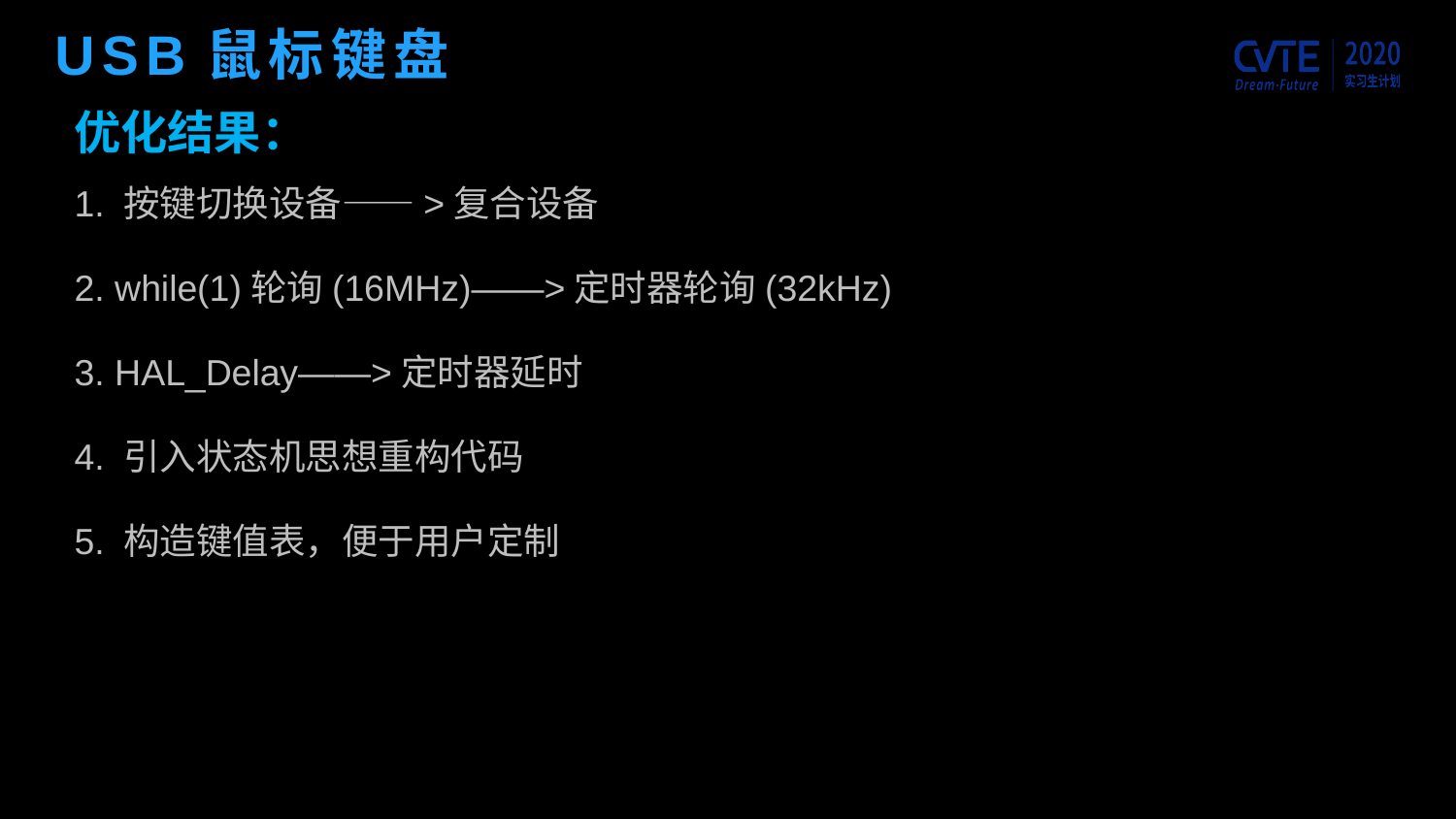

# USB鼠标键盘
优化结果：
1. 按键切换设备——>复合设备
2. while(1)轮询(16MHz)——>定时器轮询(32kHz)
3. HAL_Delay——>定时器延时
4. 引入状态机思想重构代码
5. 构造键值表，便于用户定制